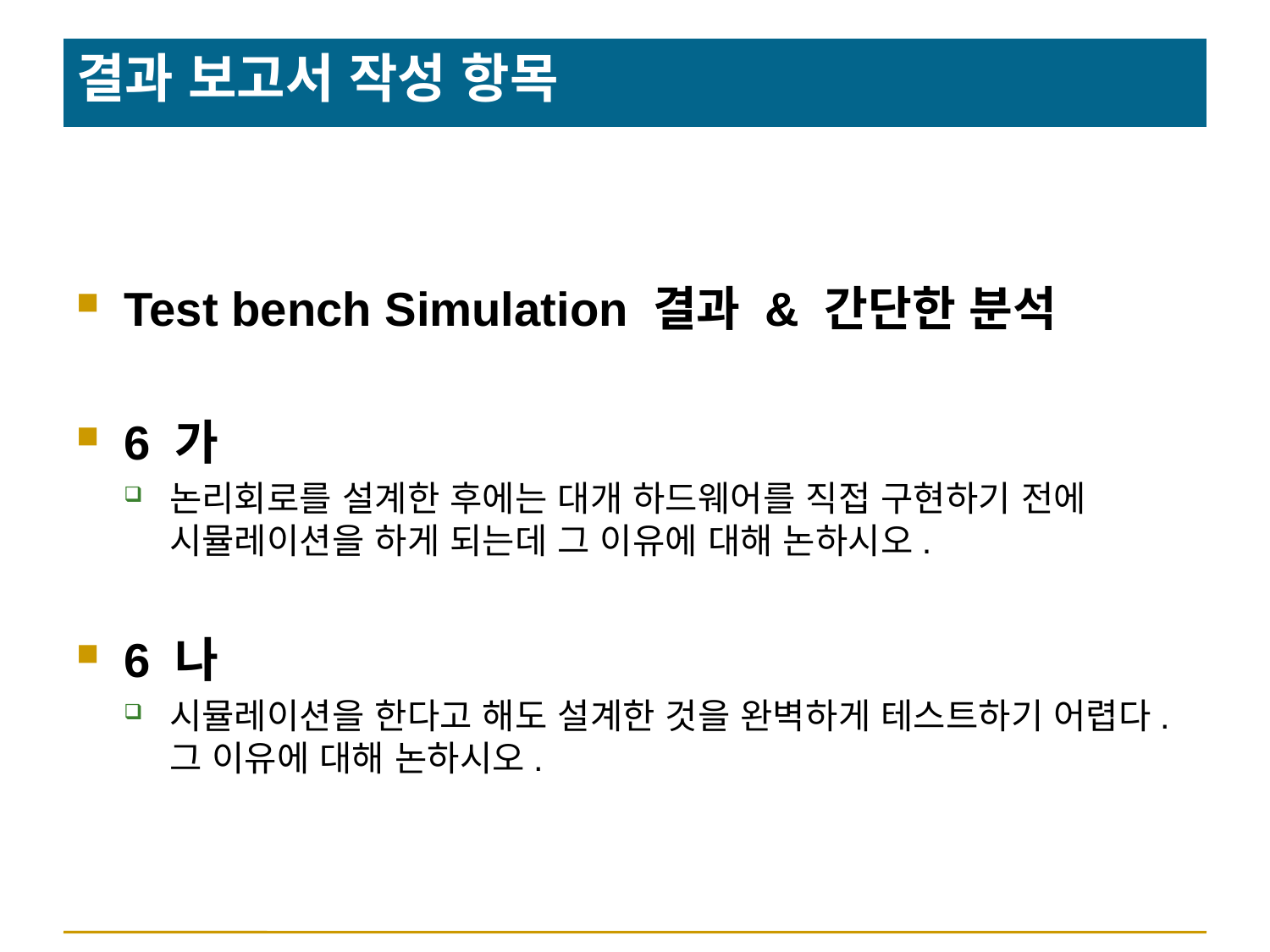

# 결과 보고서 작성 항목
Test bench Simulation 결과 & 간단한 분석

6 가
논리회로를 설계한 후에는 대개 하드웨어를 직접 구현하기 전에 시뮬레이션을 하게 되는데 그 이유에 대해 논하시오.

6 나
시뮬레이션을 한다고 해도 설계한 것을 완벽하게 테스트하기 어렵다. 그 이유에 대해 논하시오.